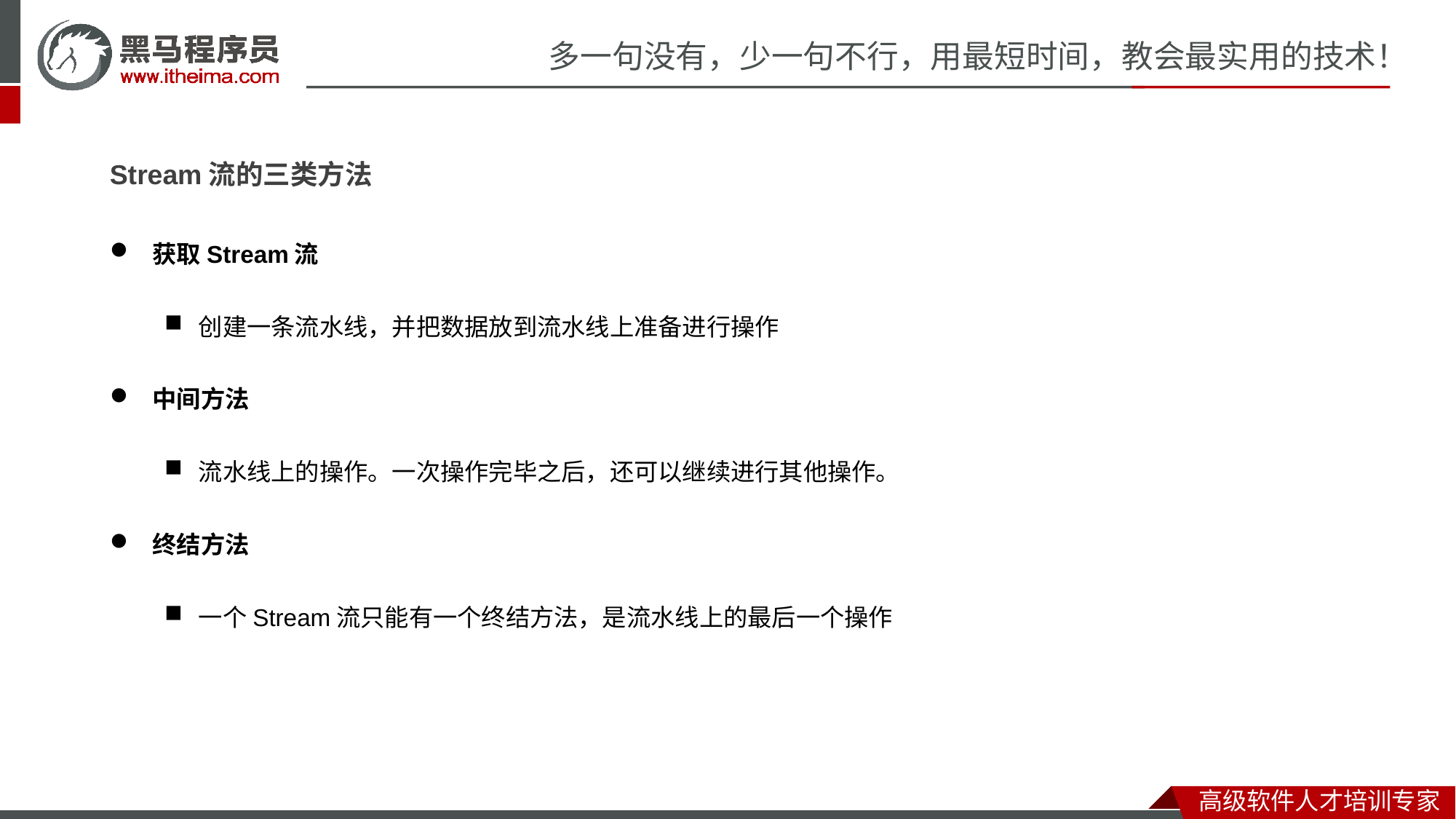

Stream流的三类方法
获取Stream流
创建一条流水线，并把数据放到流水线上准备进行操作
中间方法
流水线上的操作。一次操作完毕之后，还可以继续进行其他操作。
终结方法
一个Stream流只能有一个终结方法，是流水线上的最后一个操作